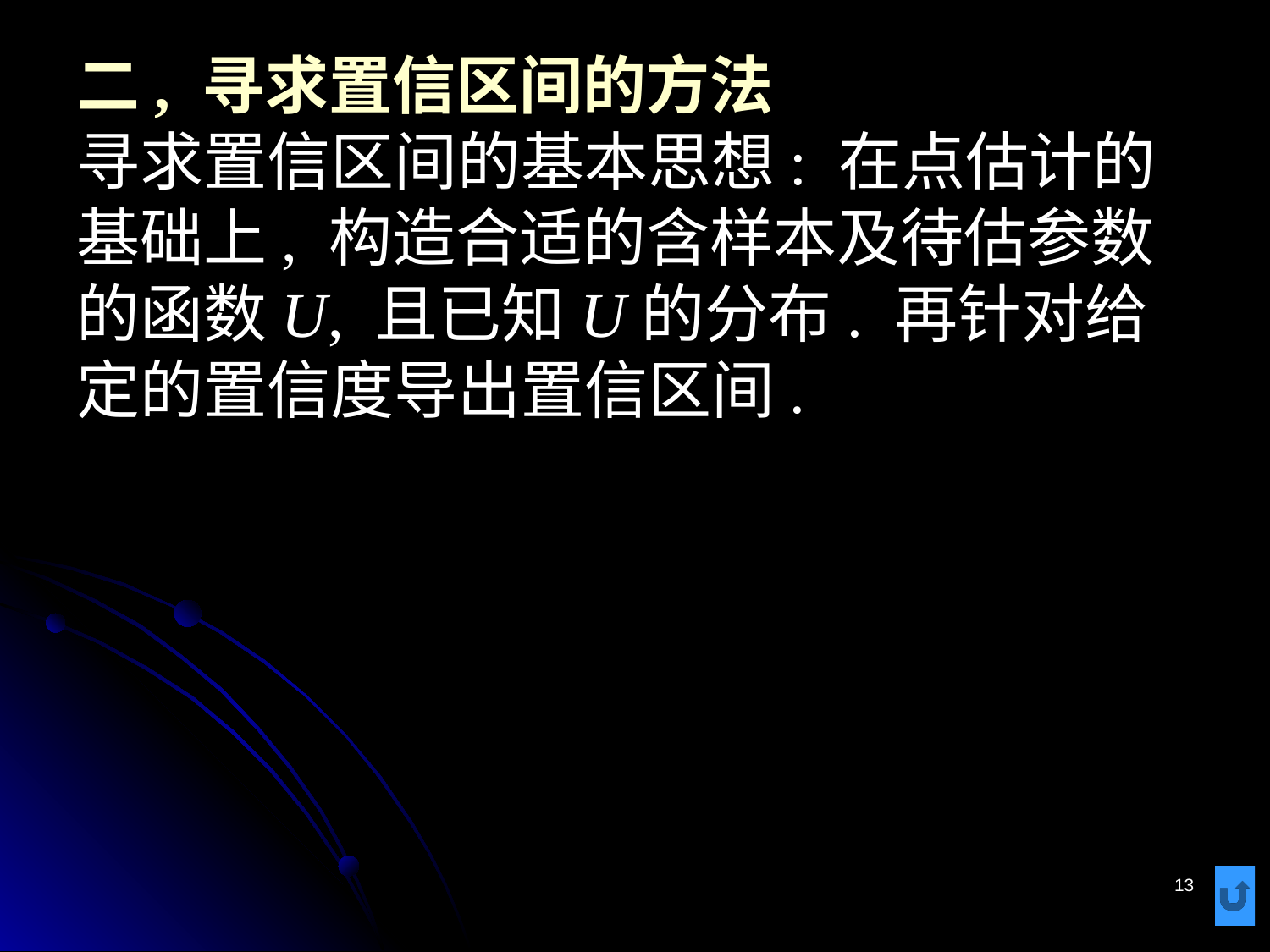

# 二, 寻求置信区间的方法 寻求置信区间的基本思想: 在点估计的基础上, 构造合适的含样本及待估参数的函数U, 且已知U的分布. 再针对给定的置信度导出置信区间.
13